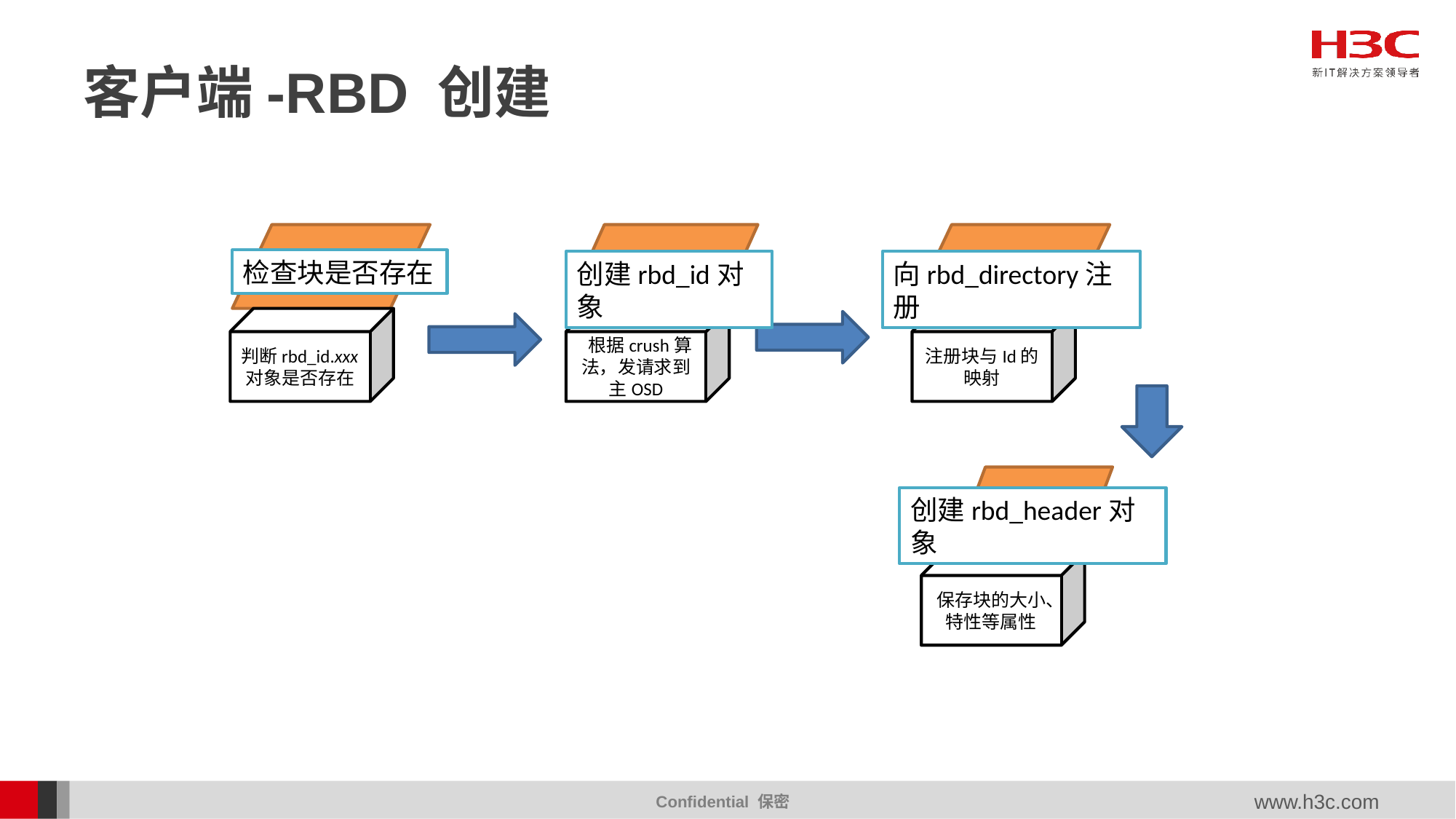

# 客户端-RBD 创建

检查块是否存在
创建rbd_id对象
向rbd_directory注册
判断rbd_id.xxx对象是否存在
注册块与Id的映射
 根据crush算法，发请求到主OSD

创建rbd_header对象
保存块的大小、特性等属性